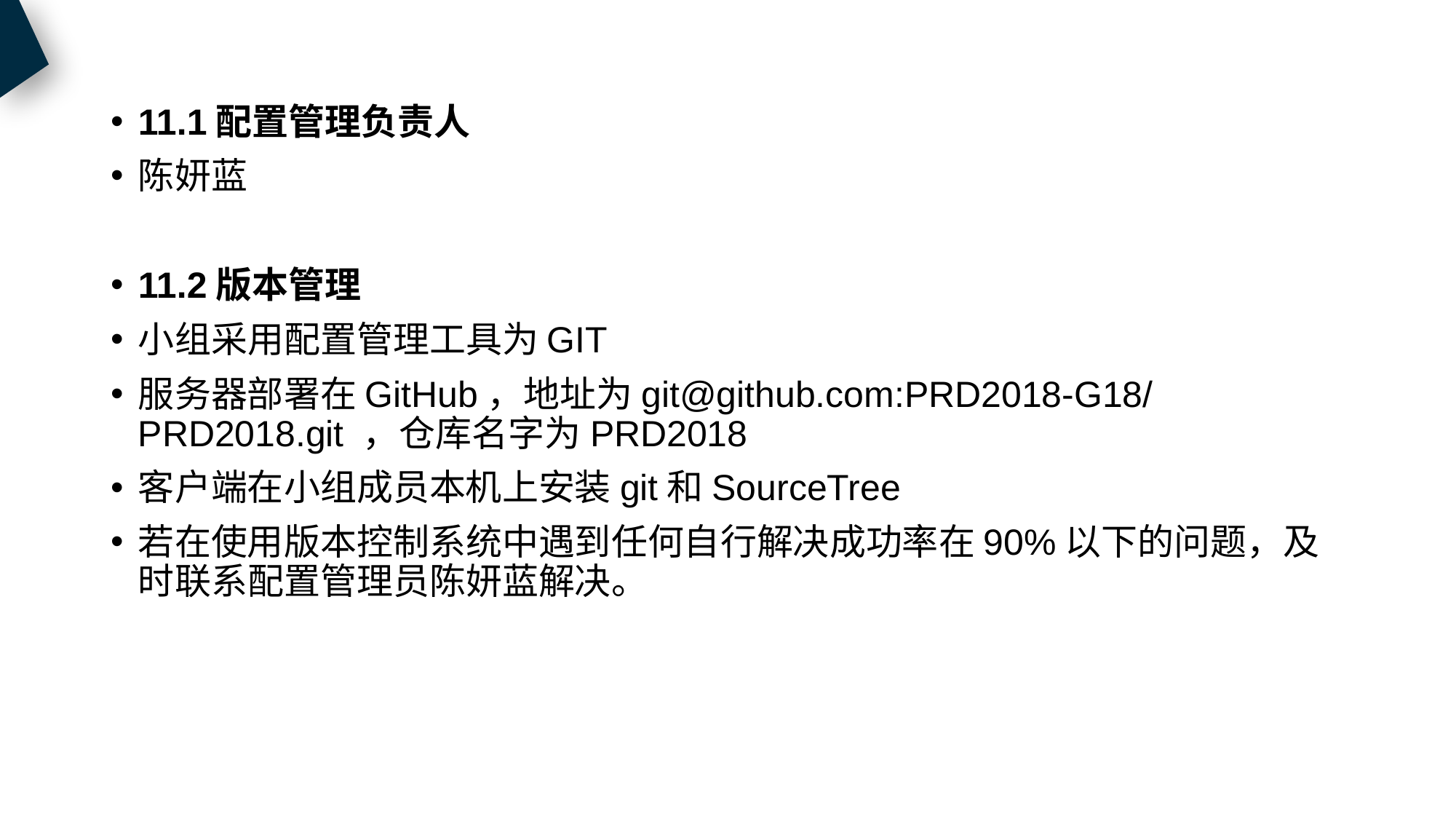

11.1配置管理负责人
陈妍蓝

11.2版本管理
小组采用配置管理工具为GIT
服务器部署在GitHub，地址为git@github.com:PRD2018-G18/PRD2018.git ，仓库名字为PRD2018
客户端在小组成员本机上安装git和SourceTree
若在使用版本控制系统中遇到任何自行解决成功率在90%以下的问题，及时联系配置管理员陈妍蓝解决。